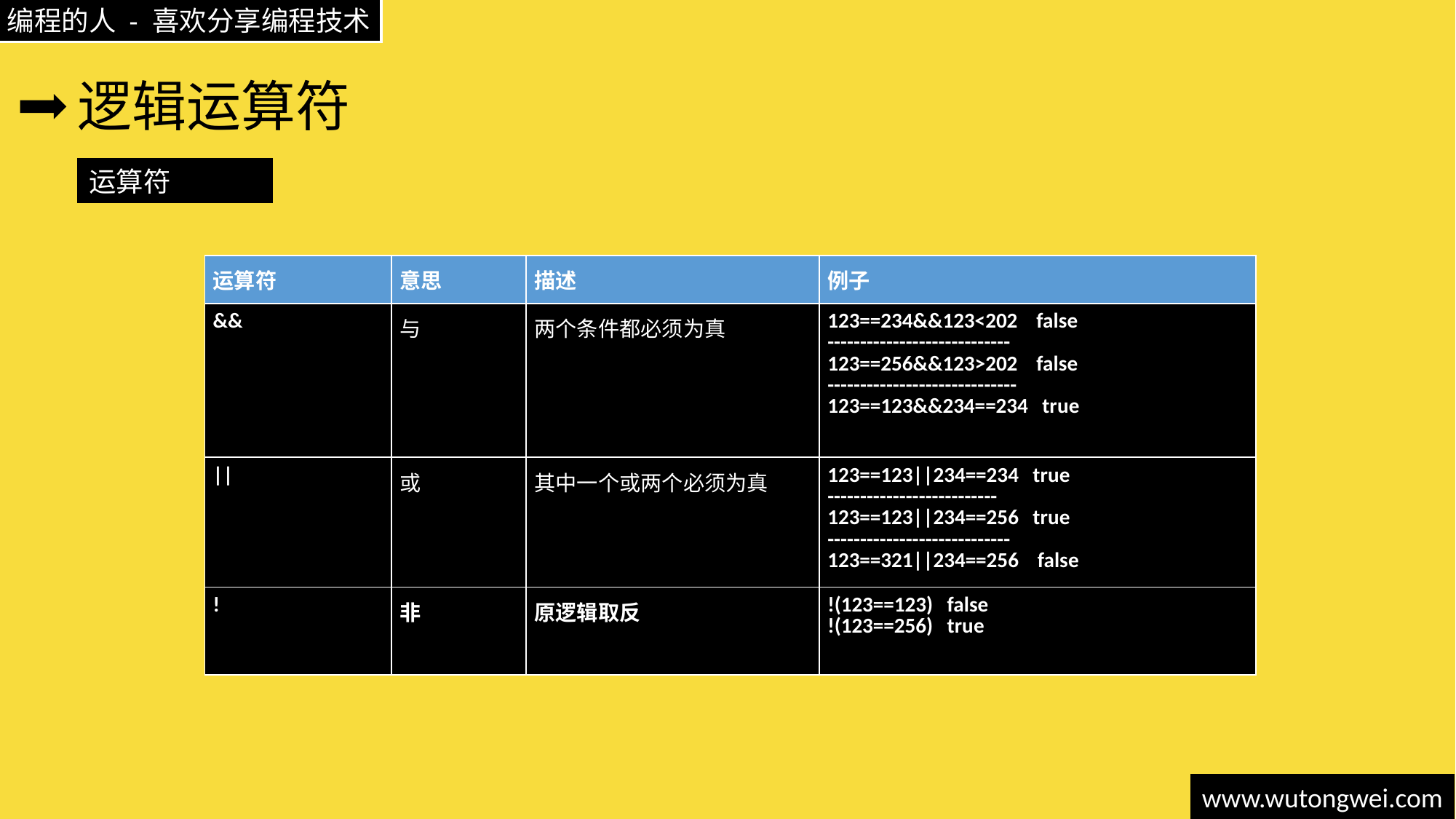

# 逻辑运算符
运算符
| 运算符 | 意思 | 描述 | 例子 |
| --- | --- | --- | --- |
| && | 与 | 两个条件都必须为真 | 123==234&&123<202 false ---------------------------- 123==256&&123>202 false ----------------------------- 123==123&&234==234 true |
| || | 或 | 其中一个或两个必须为真 | 123==123||234==234 true -------------------------- 123==123||234==256 true ---------------------------- 123==321||234==256 false |
| ! | 非 | 原逻辑取反 | !(123==123) false !(123==256) true |